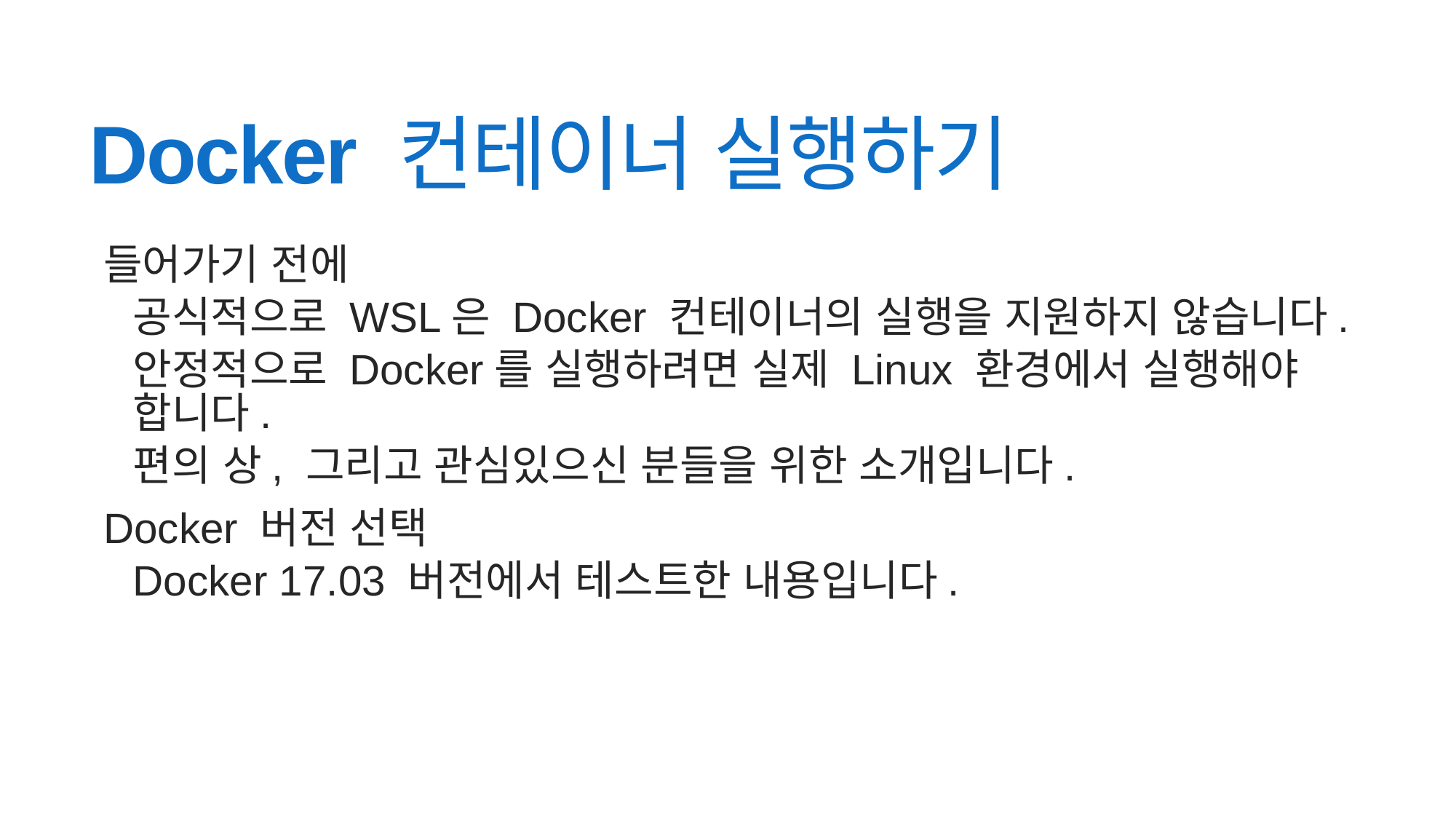

# Docker 컨테이너 실행하기
들어가기 전에
공식적으로 WSL은 Docker 컨테이너의 실행을 지원하지 않습니다.
안정적으로 Docker를 실행하려면 실제 Linux 환경에서 실행해야 합니다.
편의 상, 그리고 관심있으신 분들을 위한 소개입니다.
Docker 버전 선택
Docker 17.03 버전에서 테스트한 내용입니다.